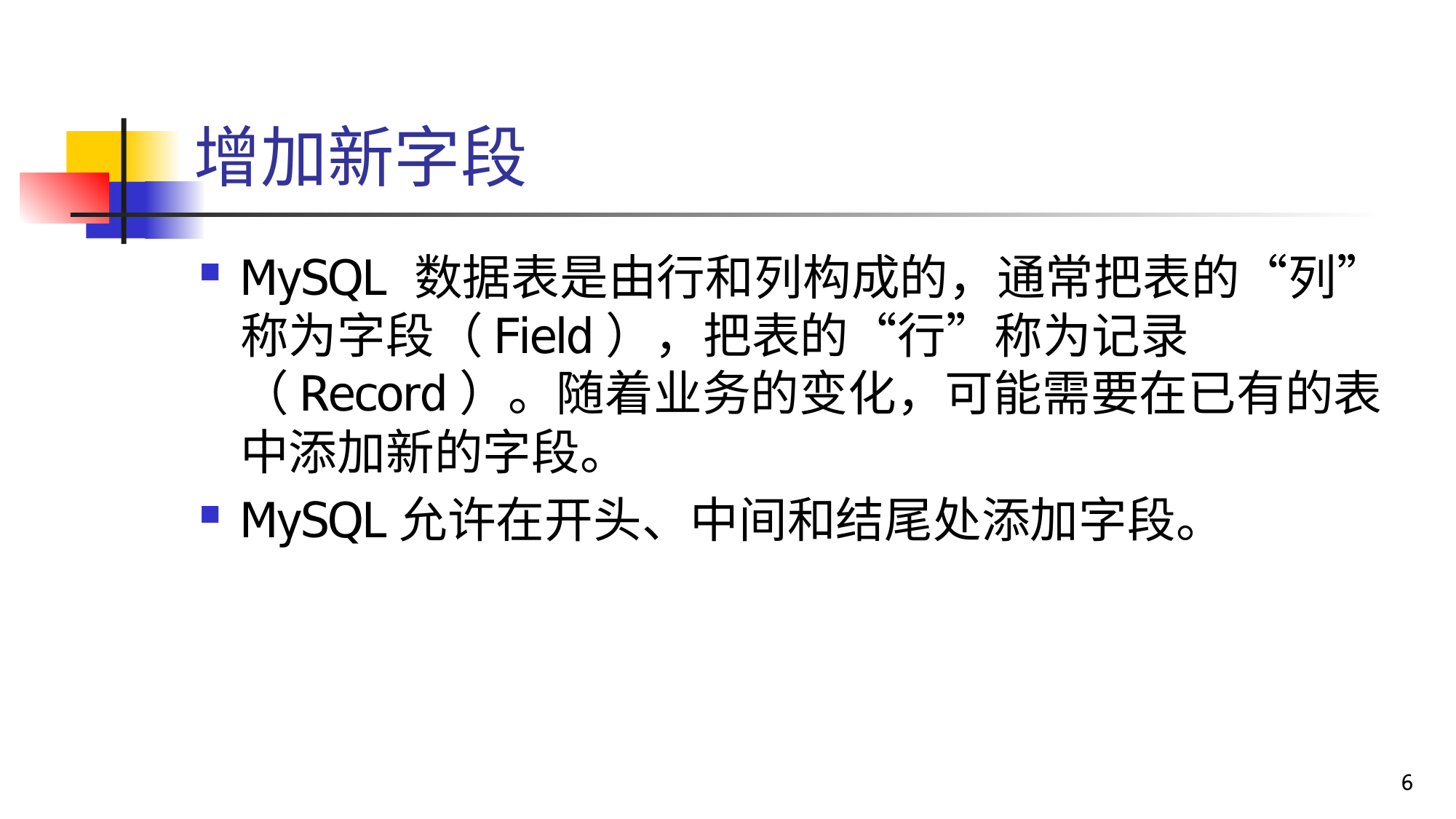

# 增加新字段
MySQL 数据表是由行和列构成的，通常把表的“列”称为字段（Field），把表的“行”称为记录（Record）。随着业务的变化，可能需要在已有的表中添加新的字段。
MySQL允许在开头、中间和结尾处添加字段。

6